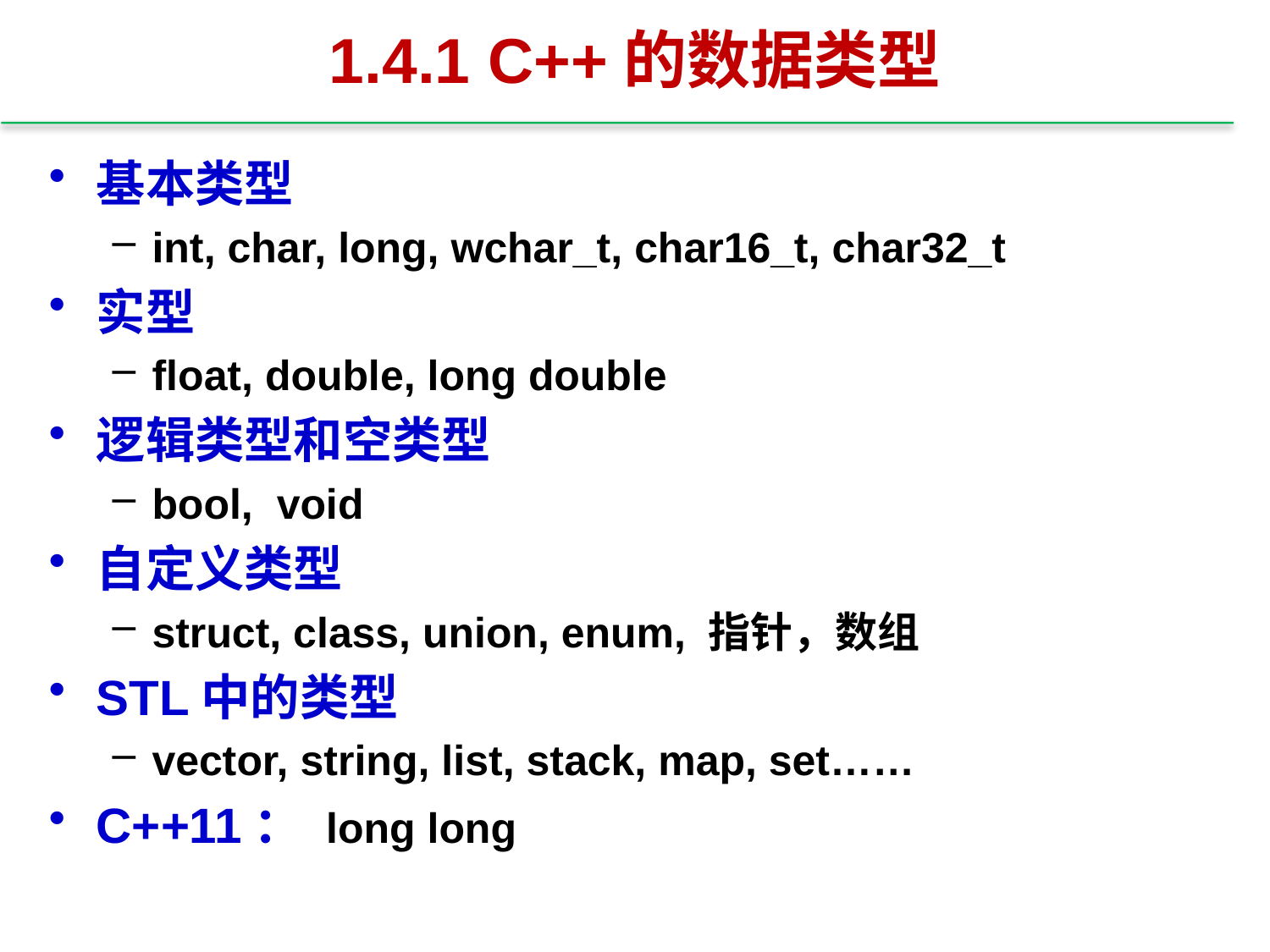

# 1.4.1 C++的数据类型
基本类型
int, char, long, wchar_t, char16_t, char32_t
实型
float, double, long double
逻辑类型和空类型
bool,  void
自定义类型
struct, class, union, enum, 指针，数组
STL中的类型
vector, string, list, stack, map, set……
C++11： long long